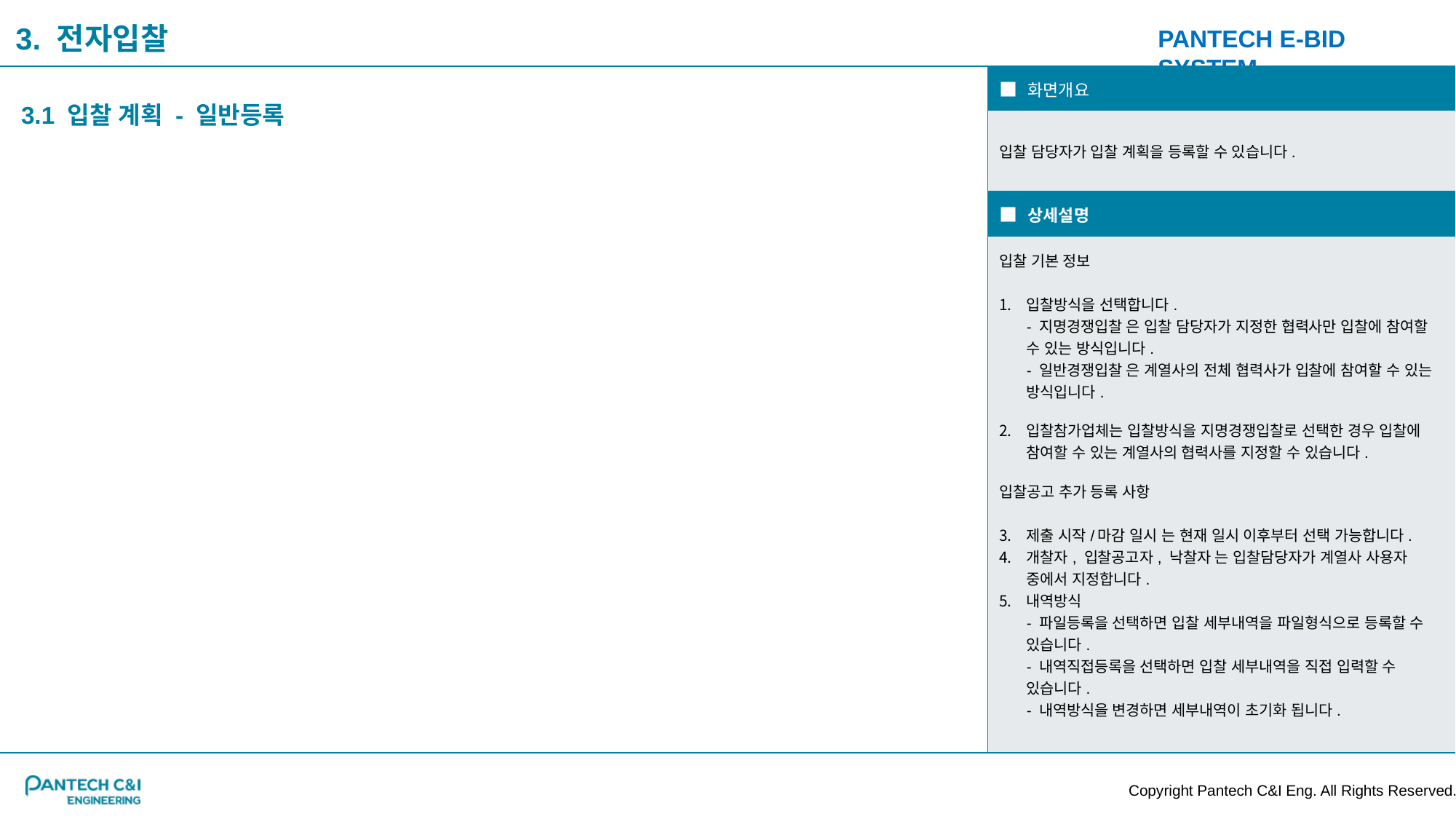

3. 전자입찰
| ■ 화면개요 |
| --- |
| 입찰 담당자가 입찰 계획을 등록할 수 있습니다. |
| ■ 상세설명 |
| 입찰 기본 정보 입찰방식을 선택합니다. - 지명경쟁입찰 은 입찰 담당자가 지정한 협력사만 입찰에 참여할 수 있는 방식입니다. - 일반경쟁입찰 은 계열사의 전체 협력사가 입찰에 참여할 수 있는 방식입니다. 입찰참가업체는 입찰방식을 지명경쟁입찰로 선택한 경우 입찰에 참여할 수 있는 계열사의 협력사를 지정할 수 있습니다. 입찰공고 추가 등록 사항 제출 시작/마감 일시 는 현재 일시 이후부터 선택 가능합니다. 개찰자, 입찰공고자, 낙찰자 는 입찰담당자가 계열사 사용자 중에서 지정합니다. 내역방식 - 파일등록을 선택하면 입찰 세부내역을 파일형식으로 등록할 수 있습니다. - 내역직접등록을 선택하면 입찰 세부내역을 직접 입력할 수 있습니다. - 내역방식을 변경하면 세부내역이 초기화 됩니다. |
3.1 입찰 계획 - 일반등록